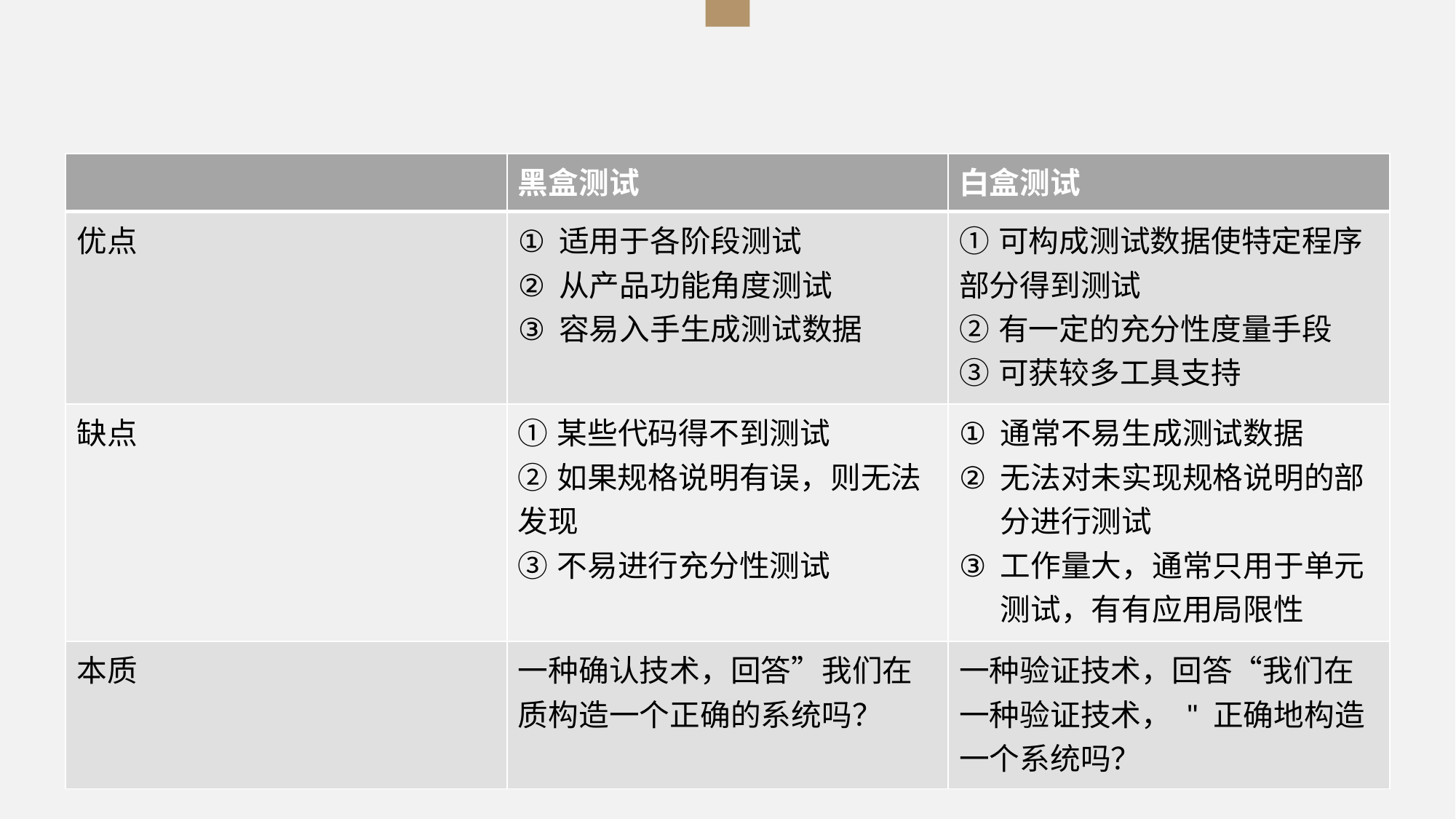

|  | 黑盒测试 | 白盒测试 |
| --- | --- | --- |
| 优点 | 适用于各阶段测试 从产品功能角度测试 容易入手生成测试数据 | ①可构成测试数据使特定程序部分得到测试 ②有一定的充分性度量手段 ③可获较多工具支持 |
| 缺点 | ①某些代码得不到测试 ②如果规格说明有误，则无法发现 ③不易进行充分性测试 | 通常不易生成测试数据 无法对未实现规格说明的部分进行测试 工作量大，通常只用于单元测试，有有应用局限性 |
| 本质 | 一种确认技术，回答”我们在质构造一个正确的系统吗？ | 一种验证技术，回答“我们在一种验证技术， " 正确地构造一个系统吗？ |